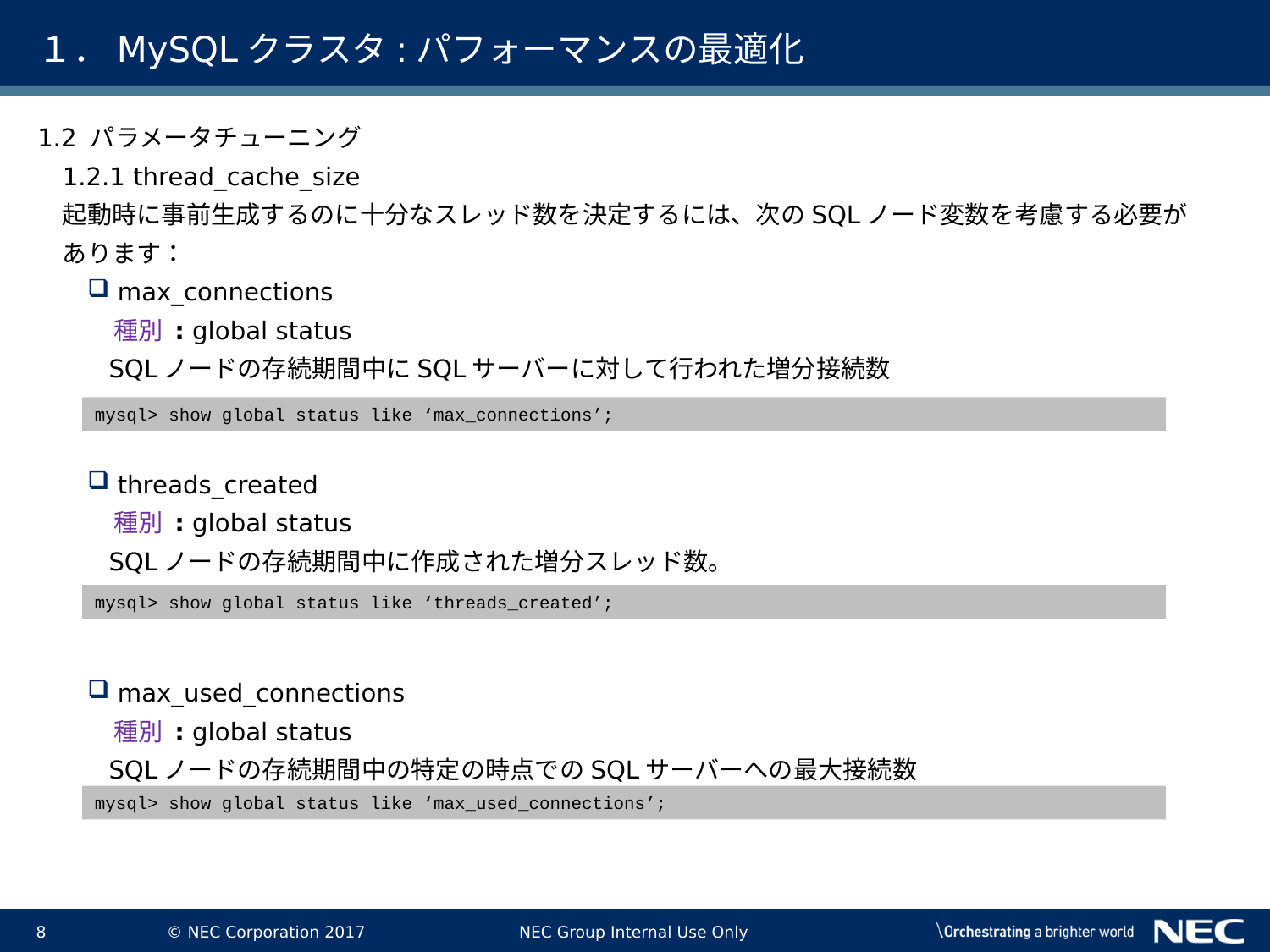

# １．MySQLクラスタ:パフォーマンスの最適化
1.2 パラメータチューニング
1.2.1 thread_cache_size
起動時に事前生成するのに十分なスレッド数を決定するには、次のSQLノード変数を考慮する必要が
あります：
 max_connections
 　種別 : global status
    SQLノードの存続期間中にSQLサーバーに対して行われた増分接続数

 threads_created
 　種別 : global status
    SQLノードの存続期間中に作成された増分スレッド数。

 max_used_connections
 　種別 : global status
    SQLノードの存続期間中の特定の時点でのSQLサーバーへの最大接続数

mysql> show global status like ‘max_connections’;
mysql> show global status like ‘threads_created’;
mysql> show global status like ‘max_used_connections’;